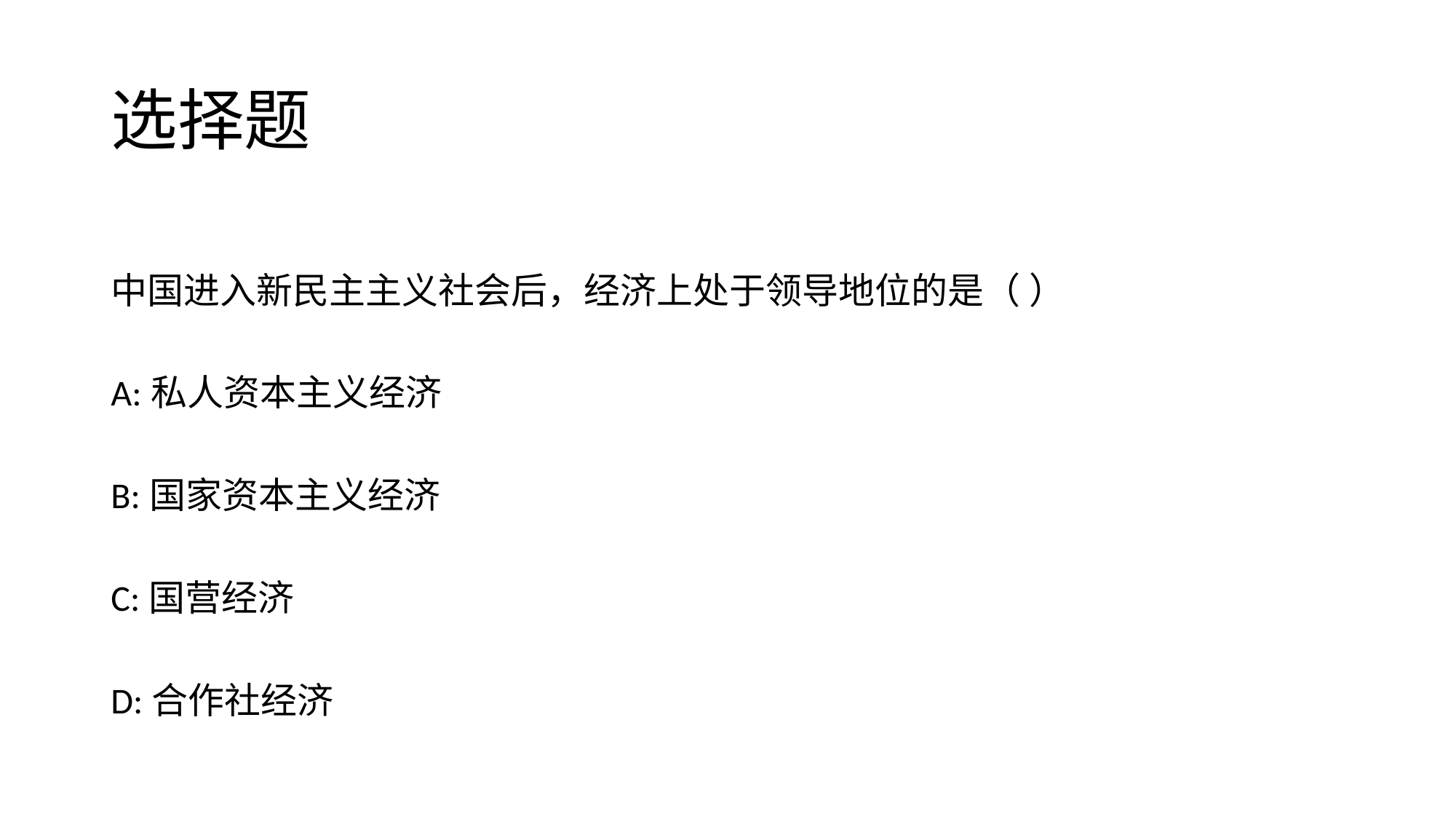

# 选择题
中国进入新民主主义社会后，经济上处于领导地位的是（ ）
A:私人资本主义经济
B:国家资本主义经济
C:国营经济
D:合作社经济